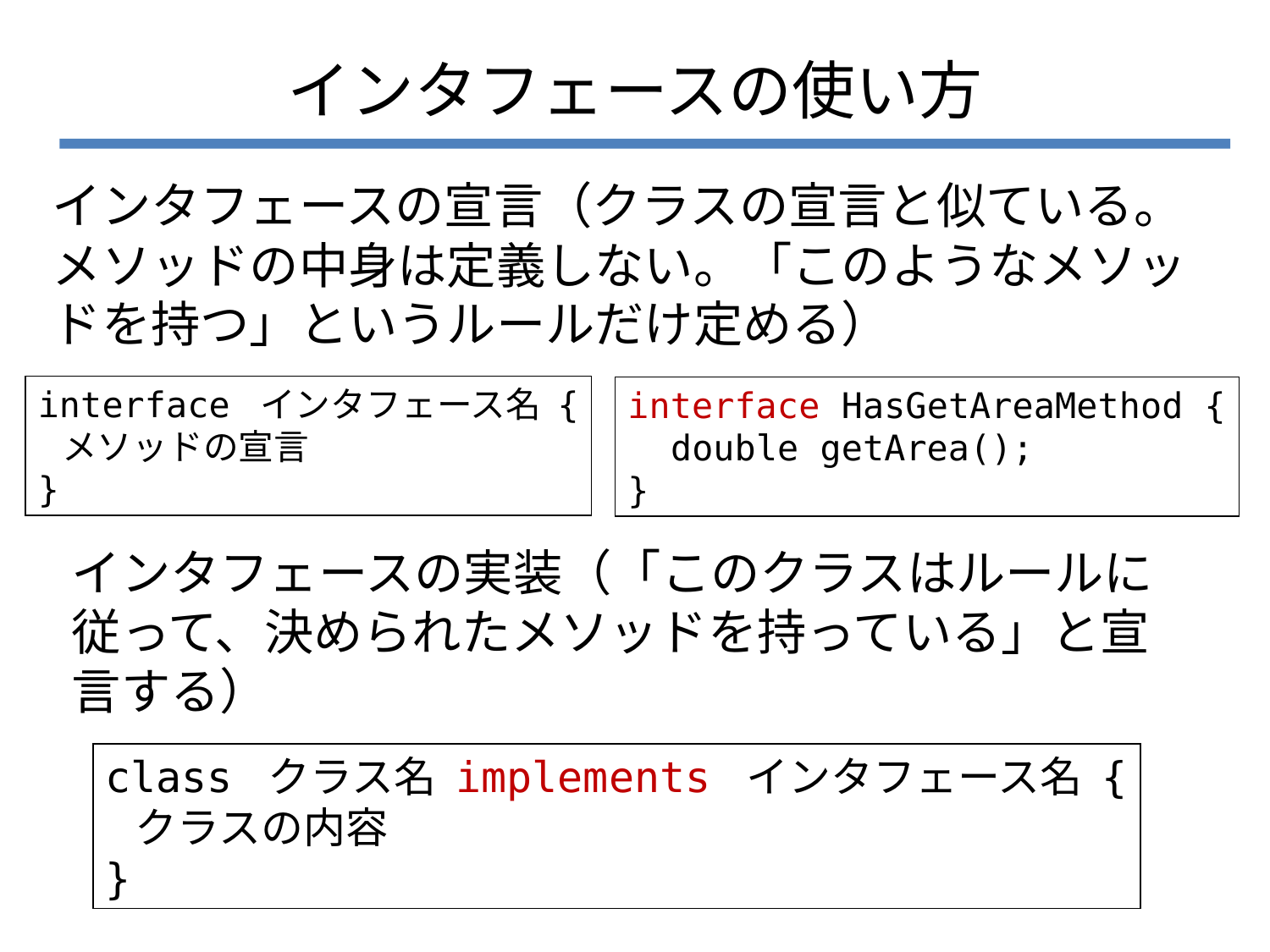

# インタフェースの使い方
インタフェースの宣言（クラスの宣言と似ている。メソッドの中身は定義しない。「このようなメソッドを持つ」というルールだけ定める）
interface インタフェース名 {
  メソッドの宣言
}
interface HasGetAreaMethod {
  double getArea();
}
インタフェースの実装（「このクラスはルールに従って、決められたメソッドを持っている」と宣言する）
class クラス名 implements インタフェース名 {
  クラスの内容
}